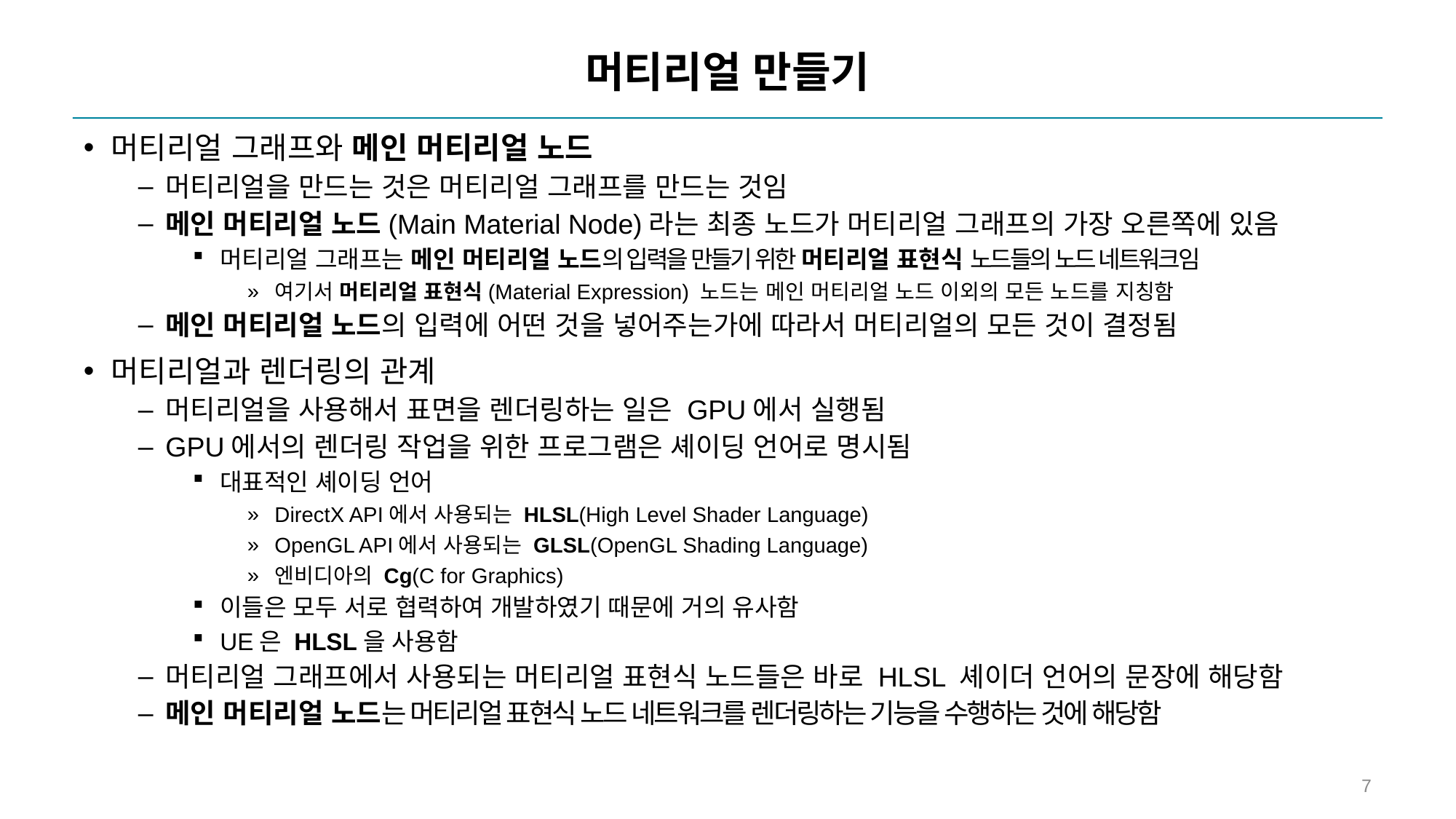

# 머티리얼 만들기
머티리얼 그래프와 메인 머티리얼 노드
머티리얼을 만드는 것은 머티리얼 그래프를 만드는 것임
메인 머티리얼 노드(Main Material Node)라는 최종 노드가 머티리얼 그래프의 가장 오른쪽에 있음
머티리얼 그래프는 메인 머티리얼 노드의 입력을 만들기 위한 머티리얼 표현식 노드들의 노드 네트워크임
여기서 머티리얼 표현식(Material Expression) 노드는 메인 머티리얼 노드 이외의 모든 노드를 지칭함
메인 머티리얼 노드의 입력에 어떤 것을 넣어주는가에 따라서 머티리얼의 모든 것이 결정됨
머티리얼과 렌더링의 관계
머티리얼을 사용해서 표면을 렌더링하는 일은 GPU에서 실행됨
GPU에서의 렌더링 작업을 위한 프로그램은 셰이딩 언어로 명시됨
대표적인 셰이딩 언어
DirectX API에서 사용되는 HLSL(High Level Shader Language)
OpenGL API에서 사용되는 GLSL(OpenGL Shading Language)
엔비디아의 Cg(C for Graphics)
이들은 모두 서로 협력하여 개발하였기 때문에 거의 유사함
UE은 HLSL을 사용함
머티리얼 그래프에서 사용되는 머티리얼 표현식 노드들은 바로 HLSL 셰이더 언어의 문장에 해당함
메인 머티리얼 노드는 머티리얼 표현식 노드 네트워크를 렌더링하는 기능을 수행하는 것에 해당함

7